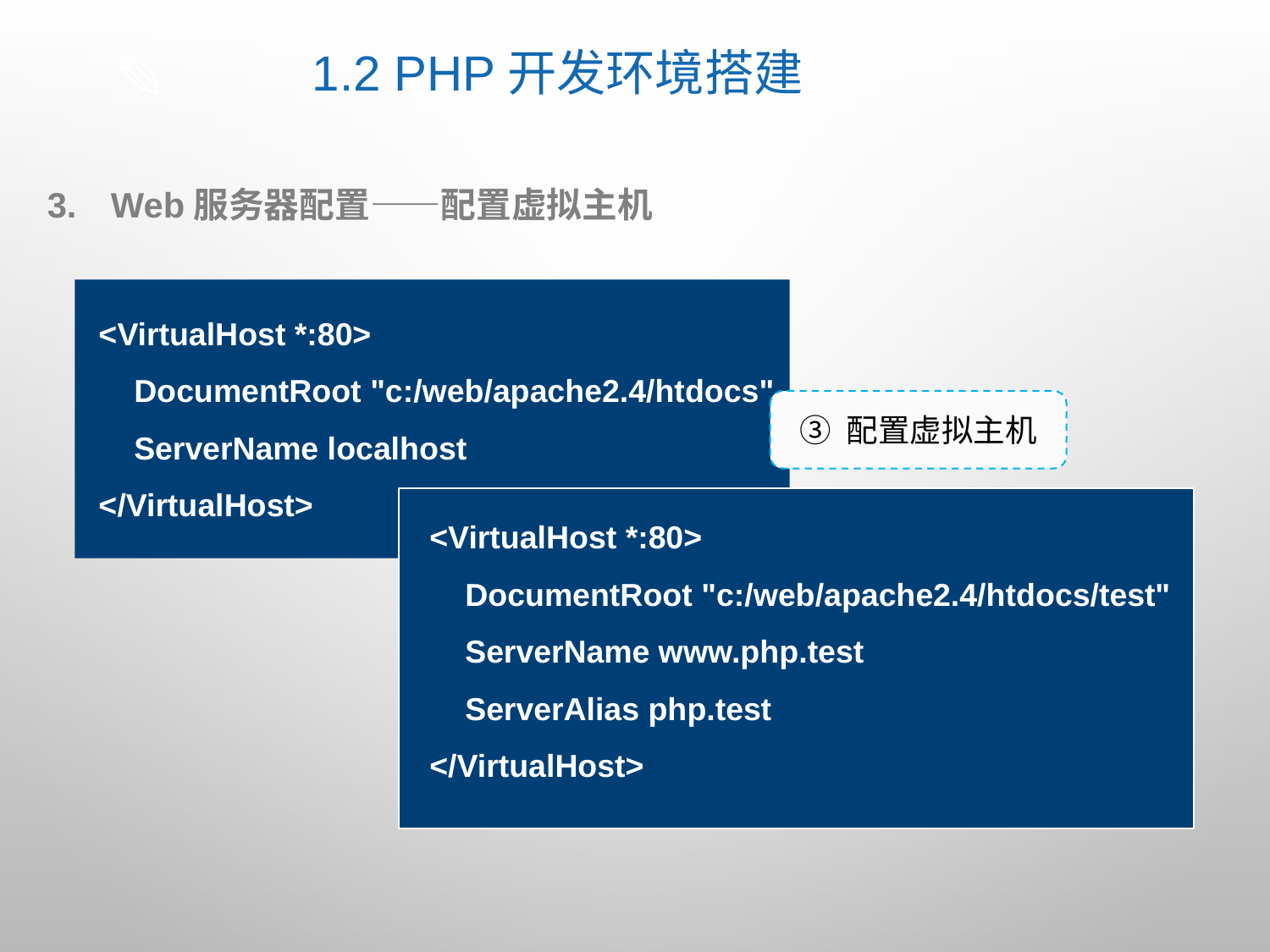

# 1.2 PHP开发环境搭建
Web服务器配置——配置虚拟主机

<VirtualHost *:80>
    DocumentRoot "c:/web/apache2.4/htdocs"
    ServerName localhost
</VirtualHost>
③ 配置虚拟主机

<VirtualHost *:80>
    DocumentRoot "c:/web/apache2.4/htdocs/test"
    ServerName www.php.test
    ServerAlias php.test
</VirtualHost>